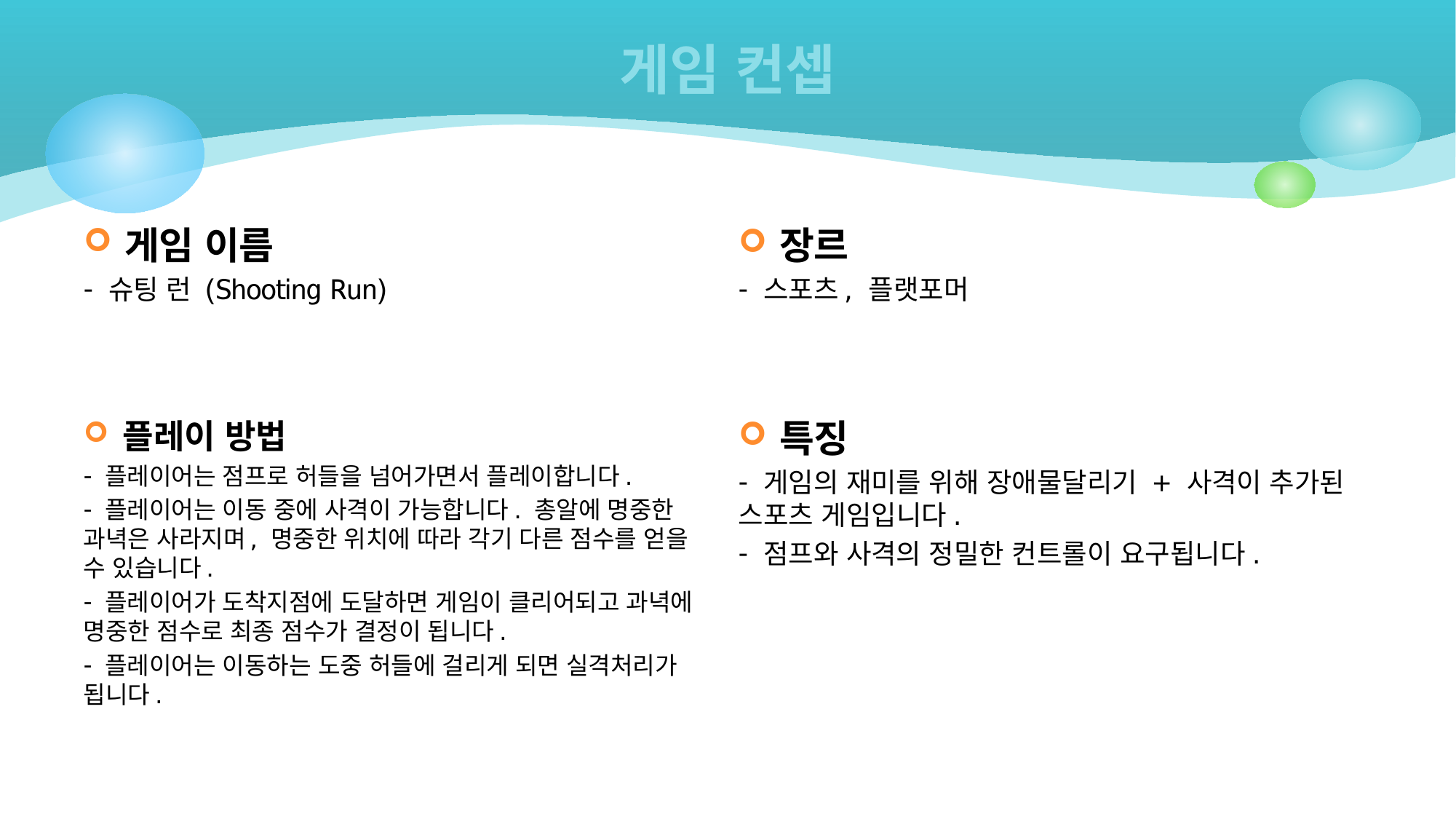

# 게임 컨셉
게임 이름
- 슈팅 런 (Shooting Run)
장르
- 스포츠, 플랫포머
특징
- 게임의 재미를 위해 장애물달리기 + 사격이 추가된 스포츠 게임입니다.
- 점프와 사격의 정밀한 컨트롤이 요구됩니다.

플레이 방법
- 플레이어는 점프로 허들을 넘어가면서 플레이합니다.
- 플레이어는 이동 중에 사격이 가능합니다. 총알에 명중한 과녁은 사라지며, 명중한 위치에 따라 각기 다른 점수를 얻을 수 있습니다.
- 플레이어가 도착지점에 도달하면 게임이 클리어되고 과녁에 명중한 점수로 최종 점수가 결정이 됩니다.
- 플레이어는 이동하는 도중 허들에 걸리게 되면 실격처리가 됩니다.